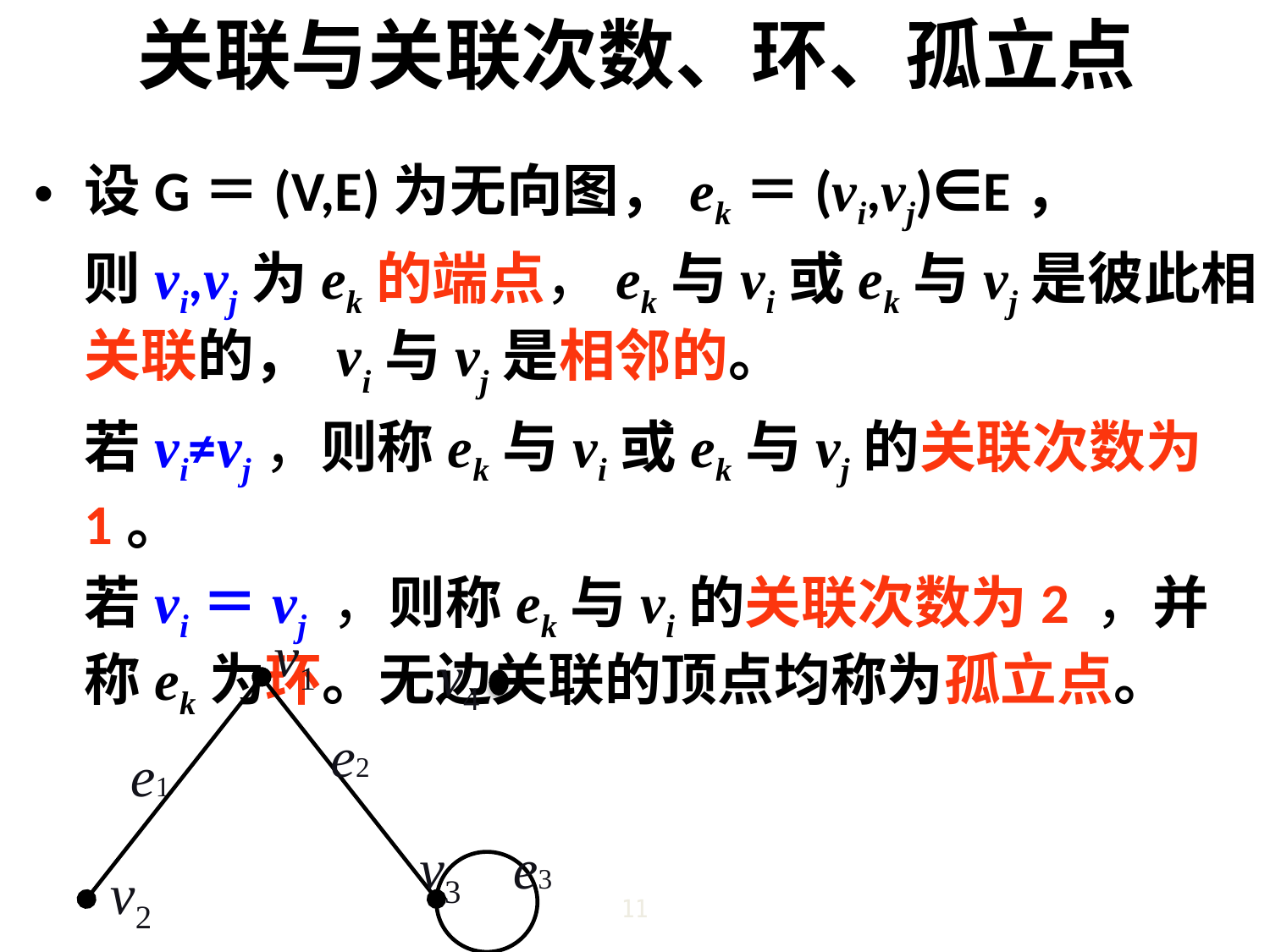

# 关联与关联次数、环、孤立点
设G＝(V,E)为无向图，ek＝(vi,vj)∈E，
	则vi,vj为ek的端点，ek与vi或ek与vj是彼此相关联的， vi与vj是相邻的。
	若vi≠vj，则称ek与vi或ek与vj的关联次数为1。
	若vi＝vj ，则称ek与vi的关联次数为2 ，并称ek为环。无边关联的顶点均称为孤立点。
v1
v4

e1
v3

e2

e3
v2

11